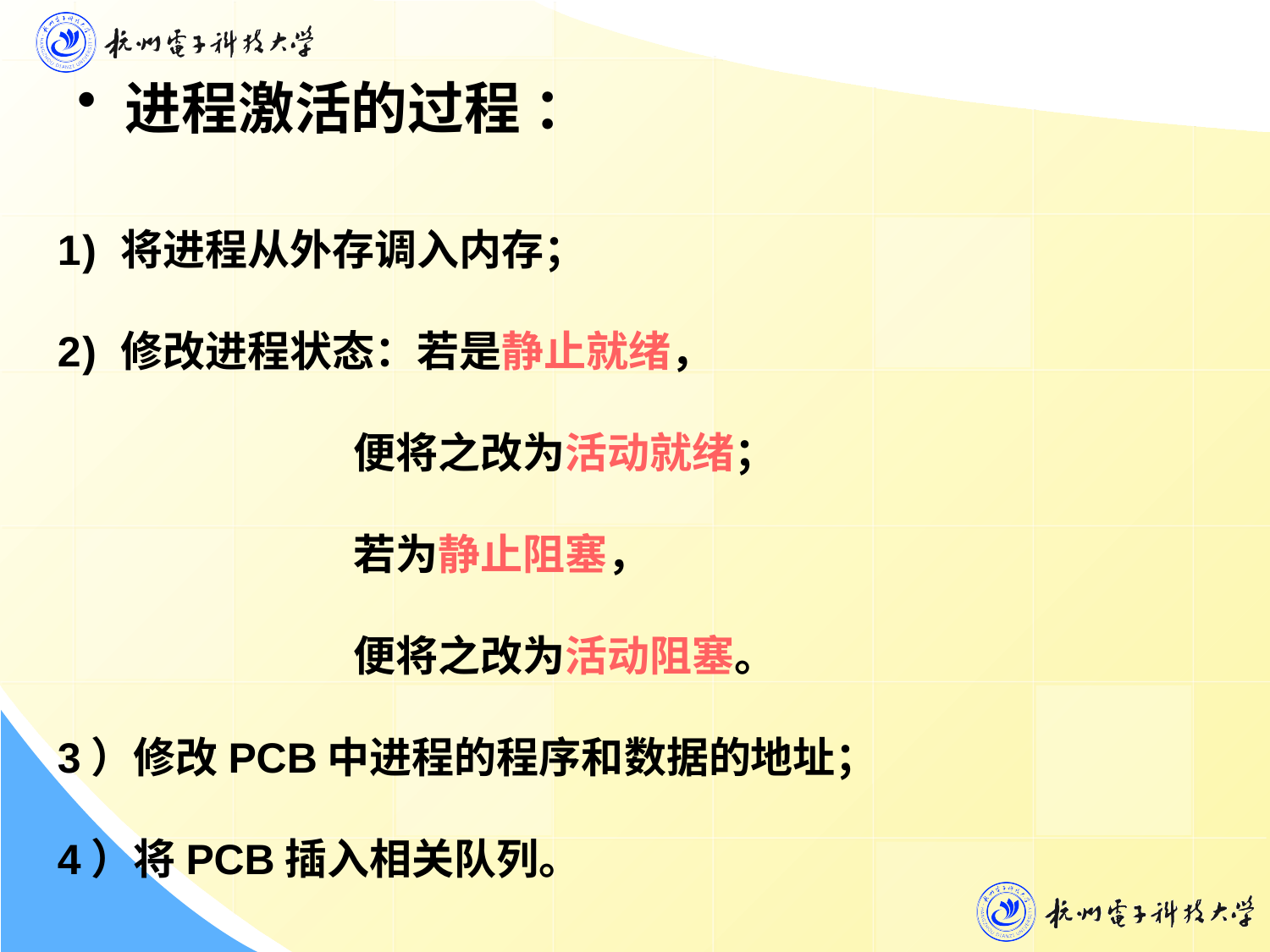

进程激活的过程 ：
将进程从外存调入内存；
修改进程状态：若是静止就绪，
                              便将之改为活动就绪；
                              若为静止阻塞，
                              便将之改为活动阻塞。
3）修改PCB中进程的程序和数据的地址；
4）将PCB插入相关队列。